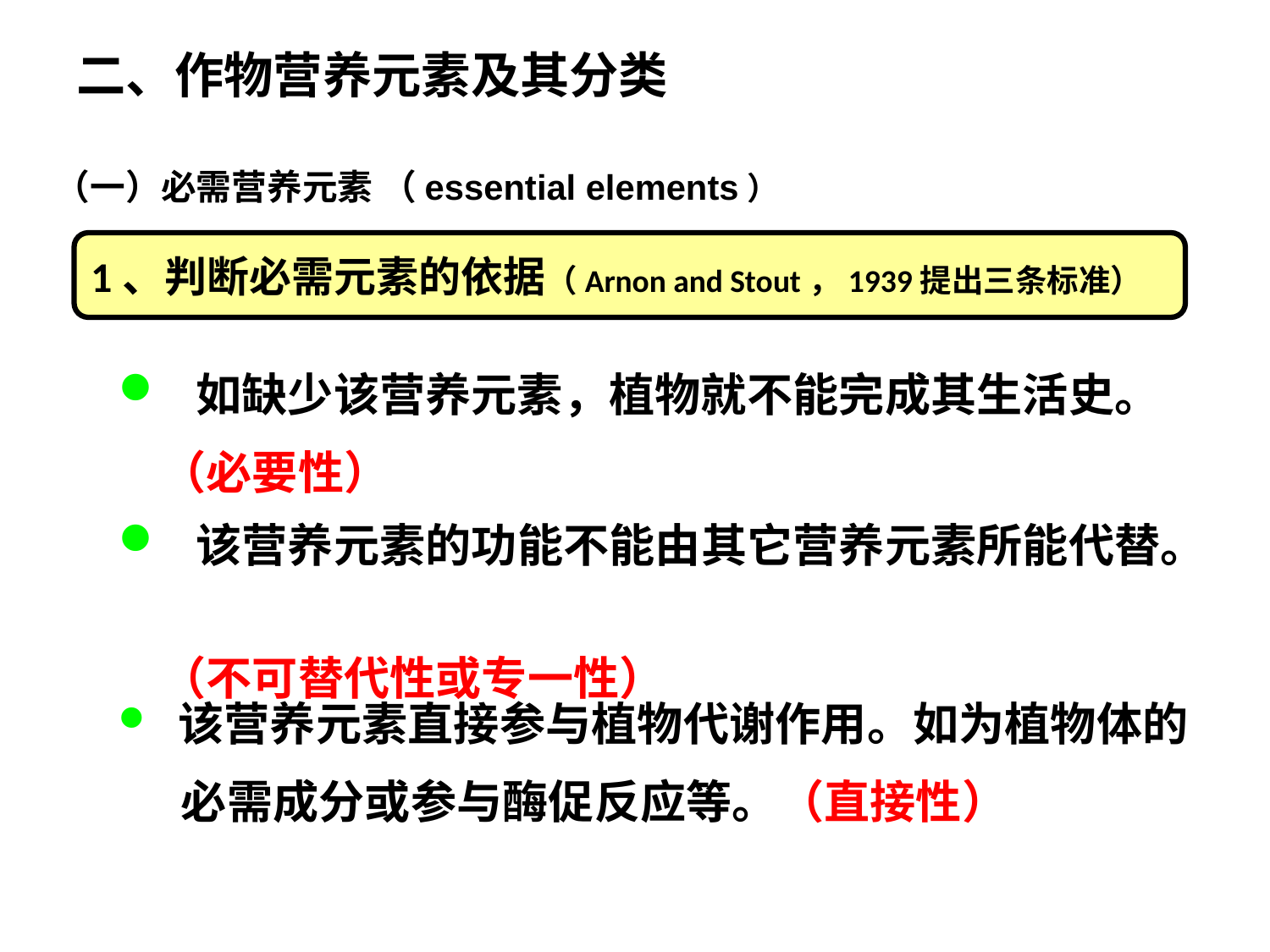

# 二、作物营养元素及其分类
（一）必需营养元素 （essential elements）
1、判断必需元素的依据（Arnon and Stout，1939提出三条标准）
  如缺少该营养元素，植物就不能完成其生活史。
   （必要性）
  该营养元素的功能不能由其它营养元素所能代替。
   （不可替代性或专一性）
  该营养元素直接参与植物代谢作用。如为植物体的
     必需成分或参与酶促反应等。（直接性）